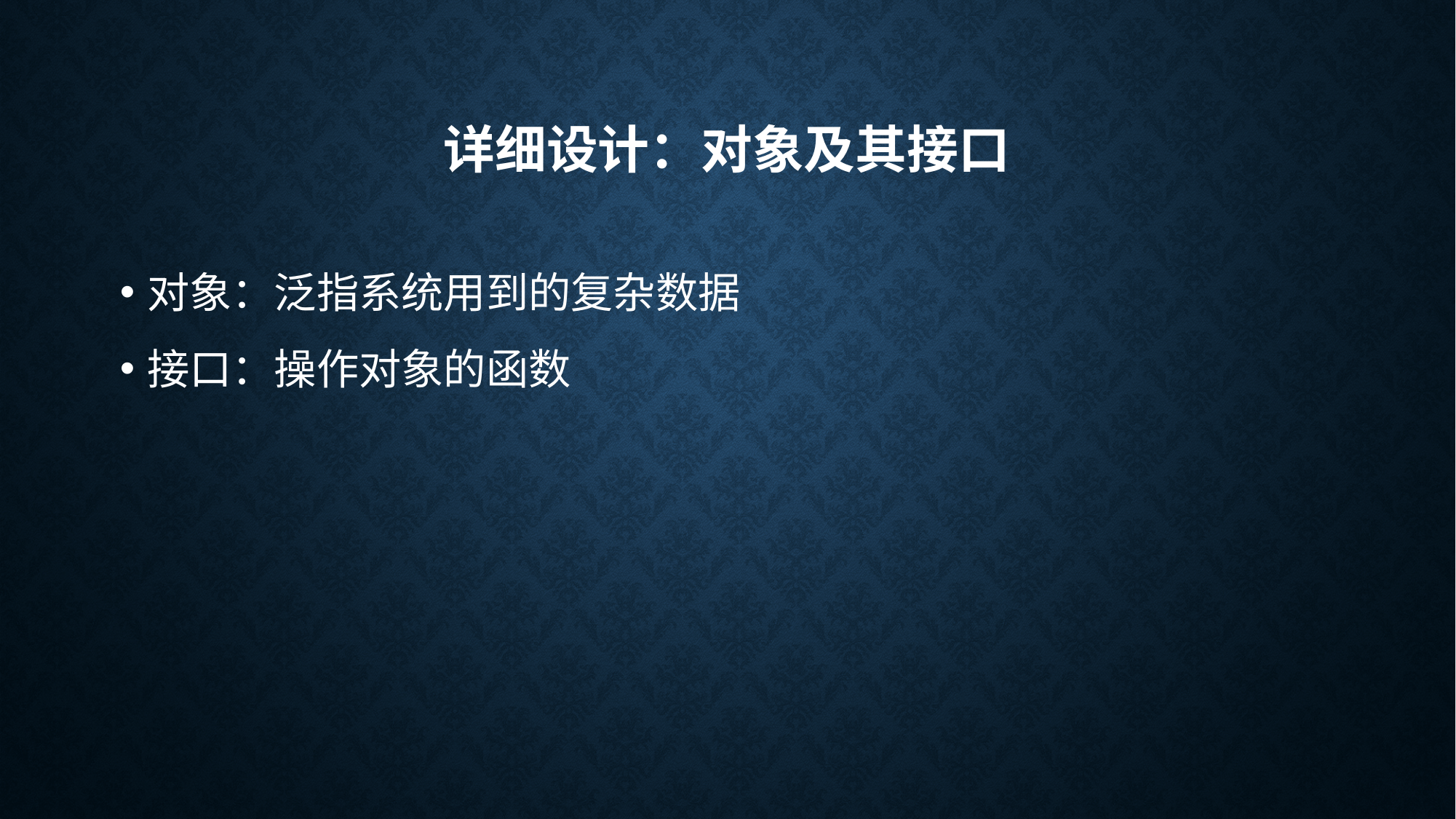

# 详细设计：对象及其接口
对象：泛指系统用到的复杂数据
接口：操作对象的函数